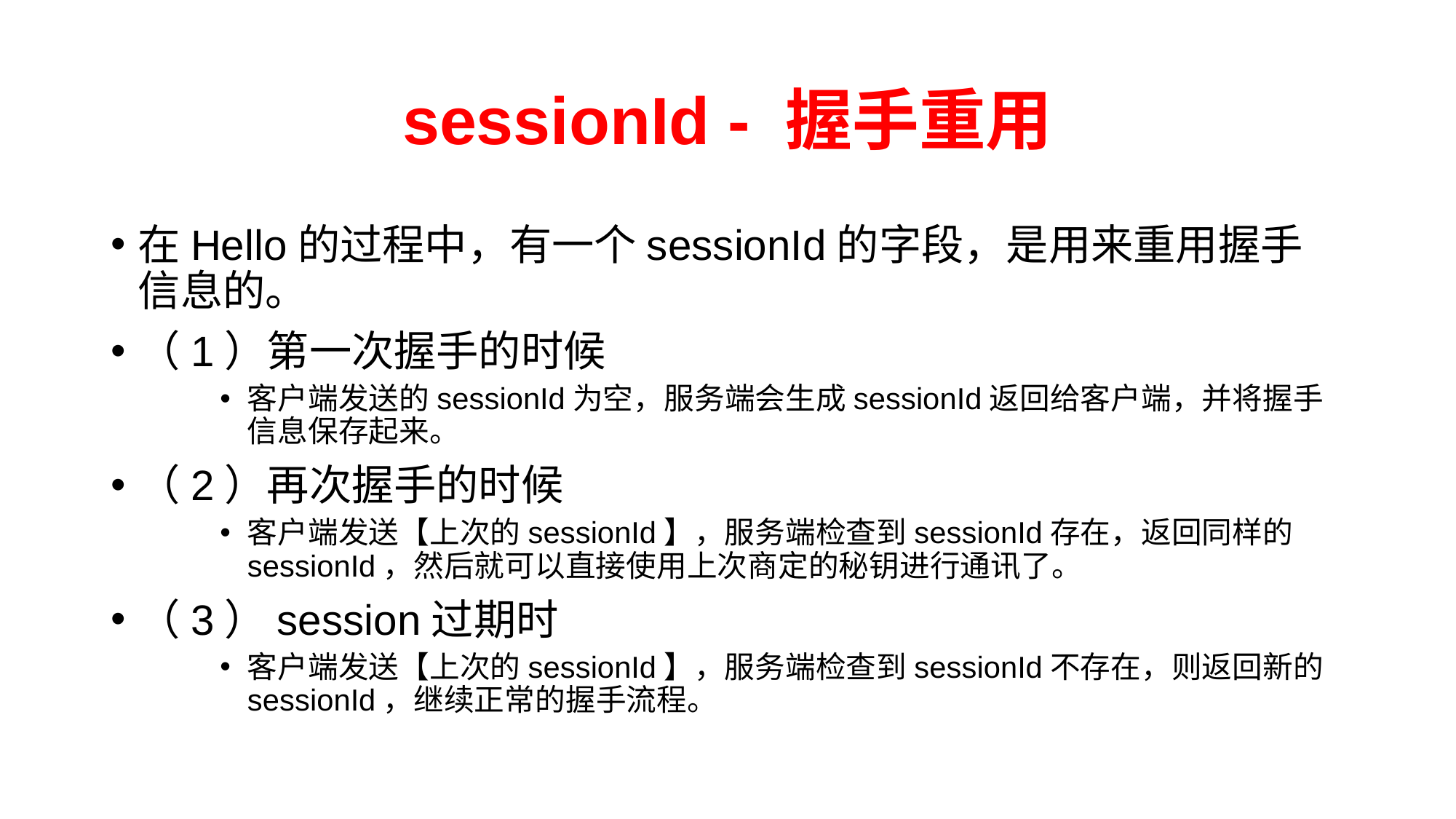

# sessionId - 握手重用
在Hello的过程中，有一个sessionId的字段，是用来重用握手信息的。
（1）第一次握手的时候
客户端发送的sessionId为空，服务端会生成sessionId返回给客户端，并将握手信息保存起来。
（2）再次握手的时候
客户端发送【上次的sessionId】，服务端检查到sessionId存在，返回同样的sessionId，然后就可以直接使用上次商定的秘钥进行通讯了。
（3）session过期时
客户端发送【上次的sessionId】，服务端检查到sessionId不存在，则返回新的sessionId，继续正常的握手流程。